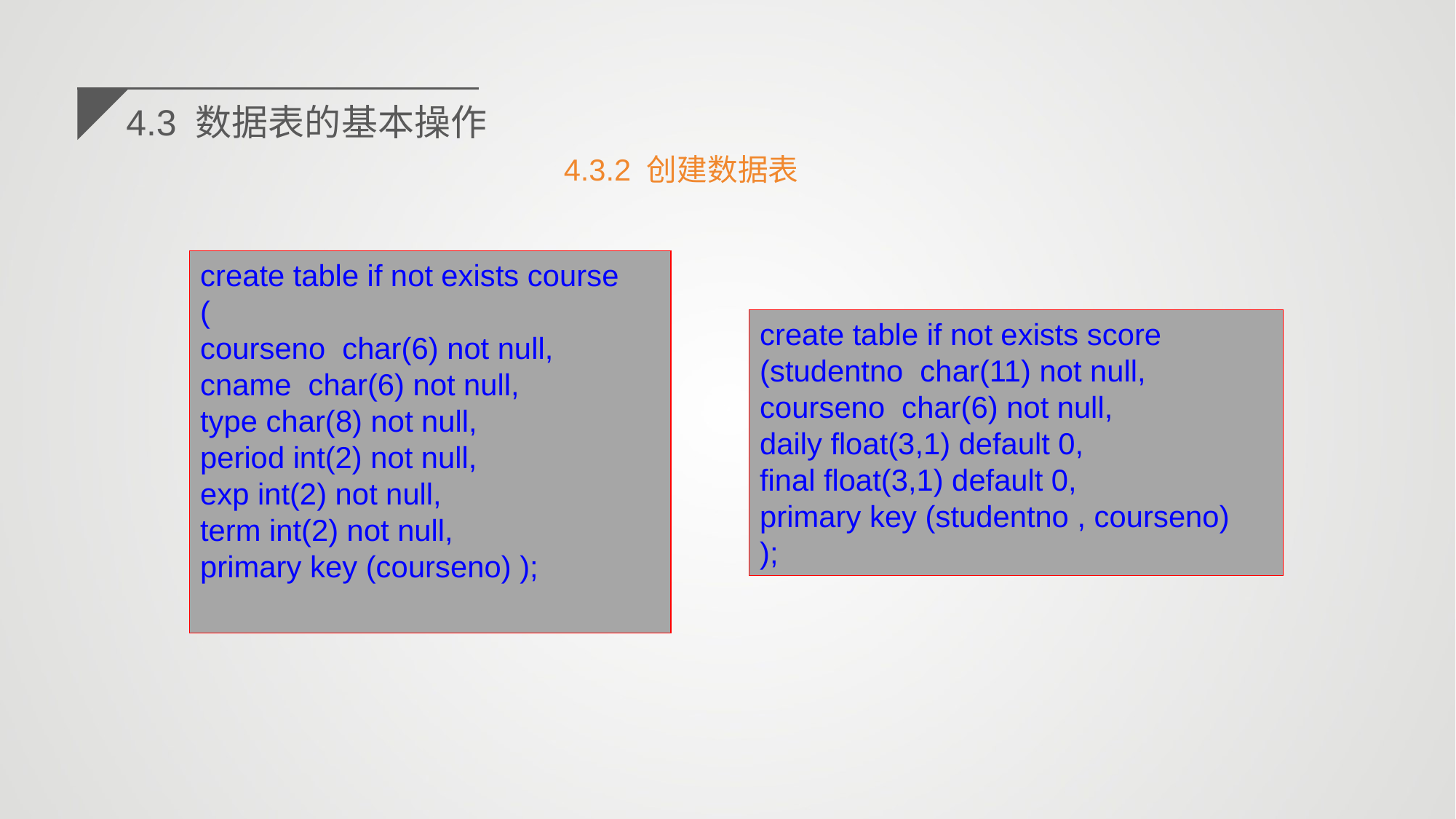

4.3 数据表的基本操作

4.3.2 创建数据表
create table if not exists course
(
courseno  char(6) not null,
cname  char(6) not null,
type char(8) not null,
period int(2) not null,
exp int(2) not null,
term int(2) not null,
primary key (courseno) );
create table if not exists score
(studentno  char(11) not null,
courseno  char(6) not null,
daily float(3,1) default 0,
final float(3,1) default 0,
primary key (studentno , courseno)
);